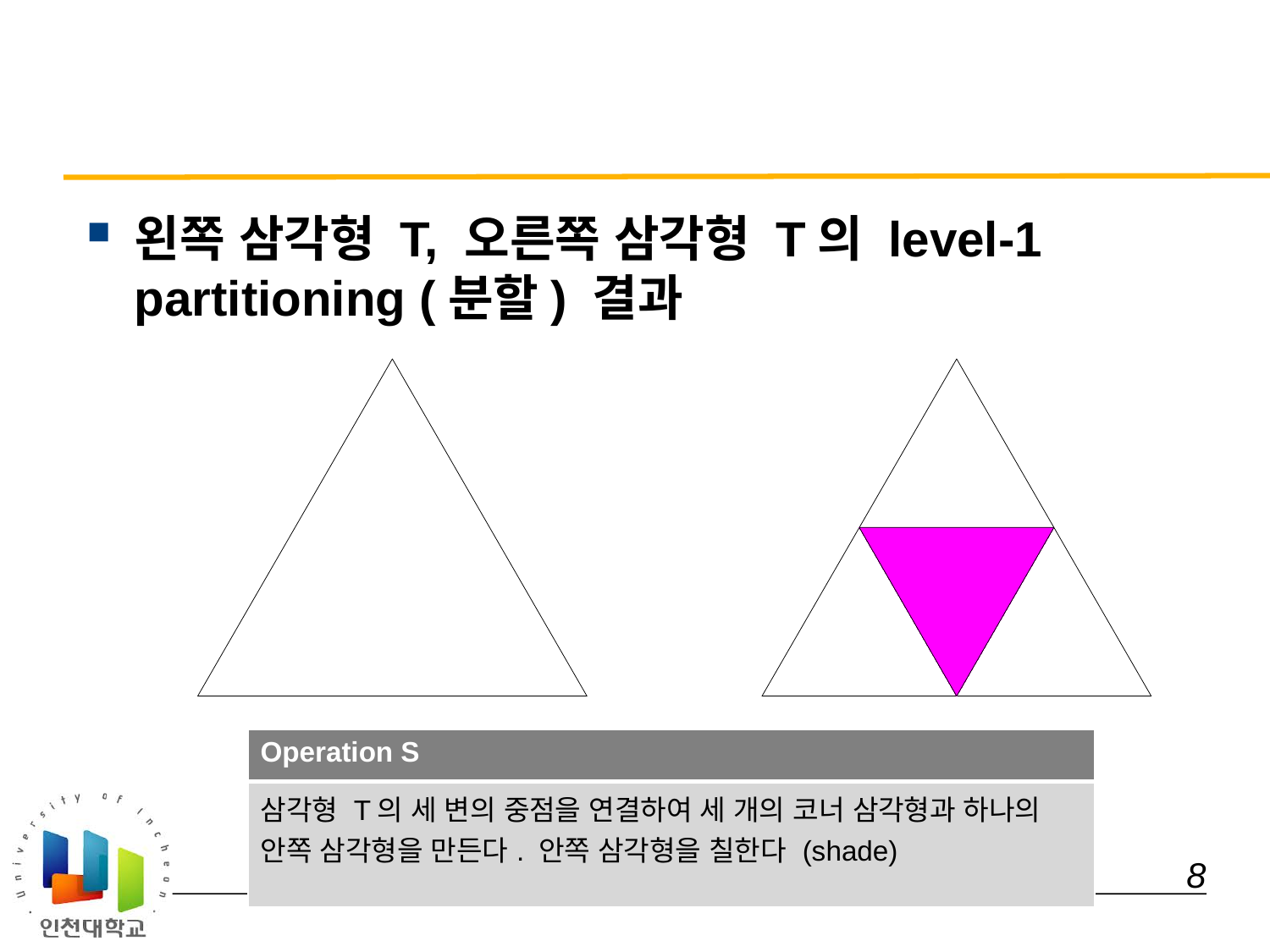

#
왼쪽 삼각형 T, 오른쪽 삼각형 T의 level-1 partitioning (분할) 결과

| Operation S |
| --- |
| 삼각형 T의 세 변의 중점을 연결하여 세 개의 코너 삼각형과 하나의 안쪽 삼각형을 만든다. 안쪽 삼각형을 칠한다 (shade) |
 8